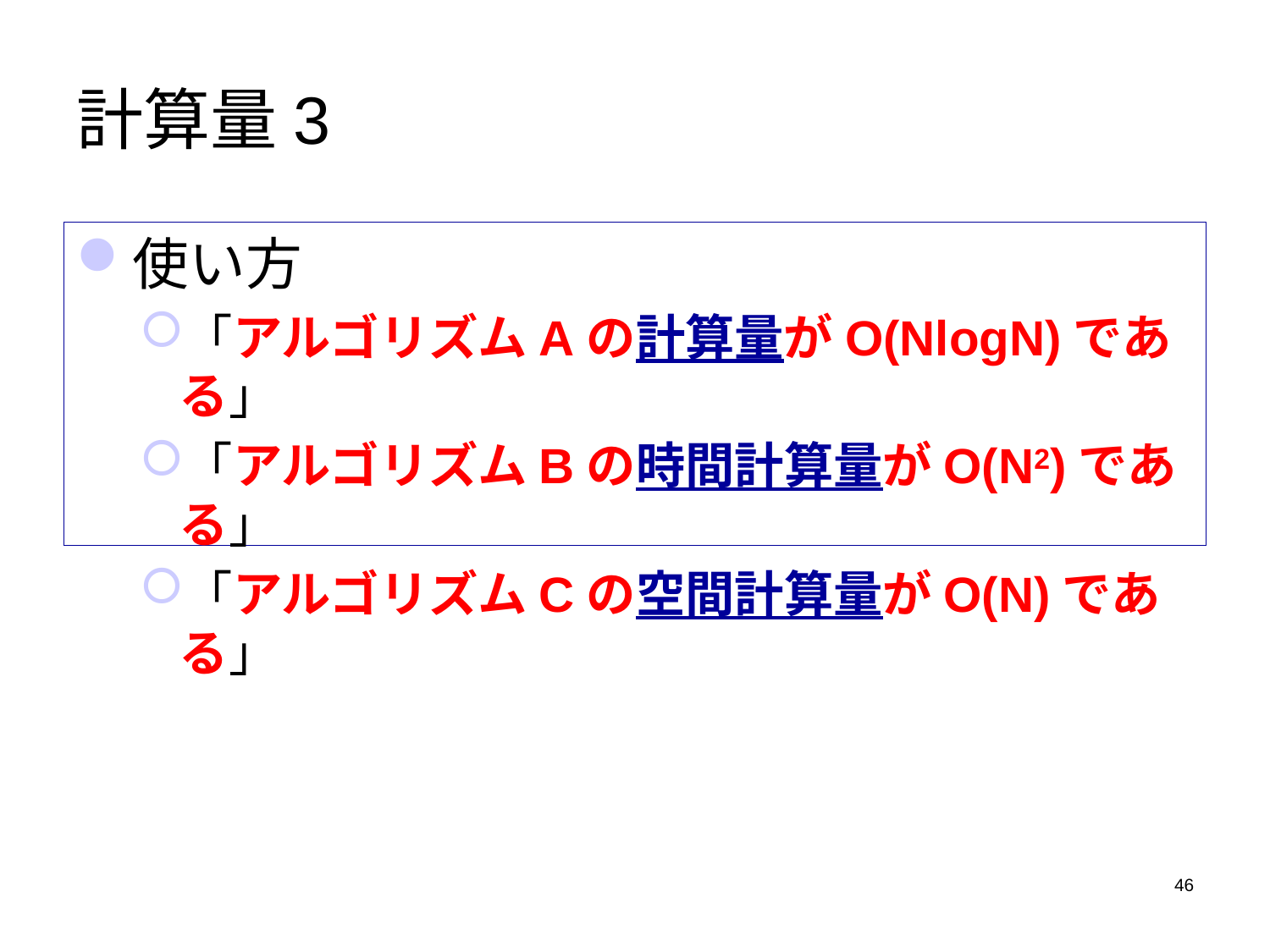

# 計算量3
使い方
「アルゴリズムAの計算量がO(NlogN)である」
「アルゴリズムBの時間計算量がO(N2)である」
「アルゴリズムCの空間計算量がO(N)である」

46